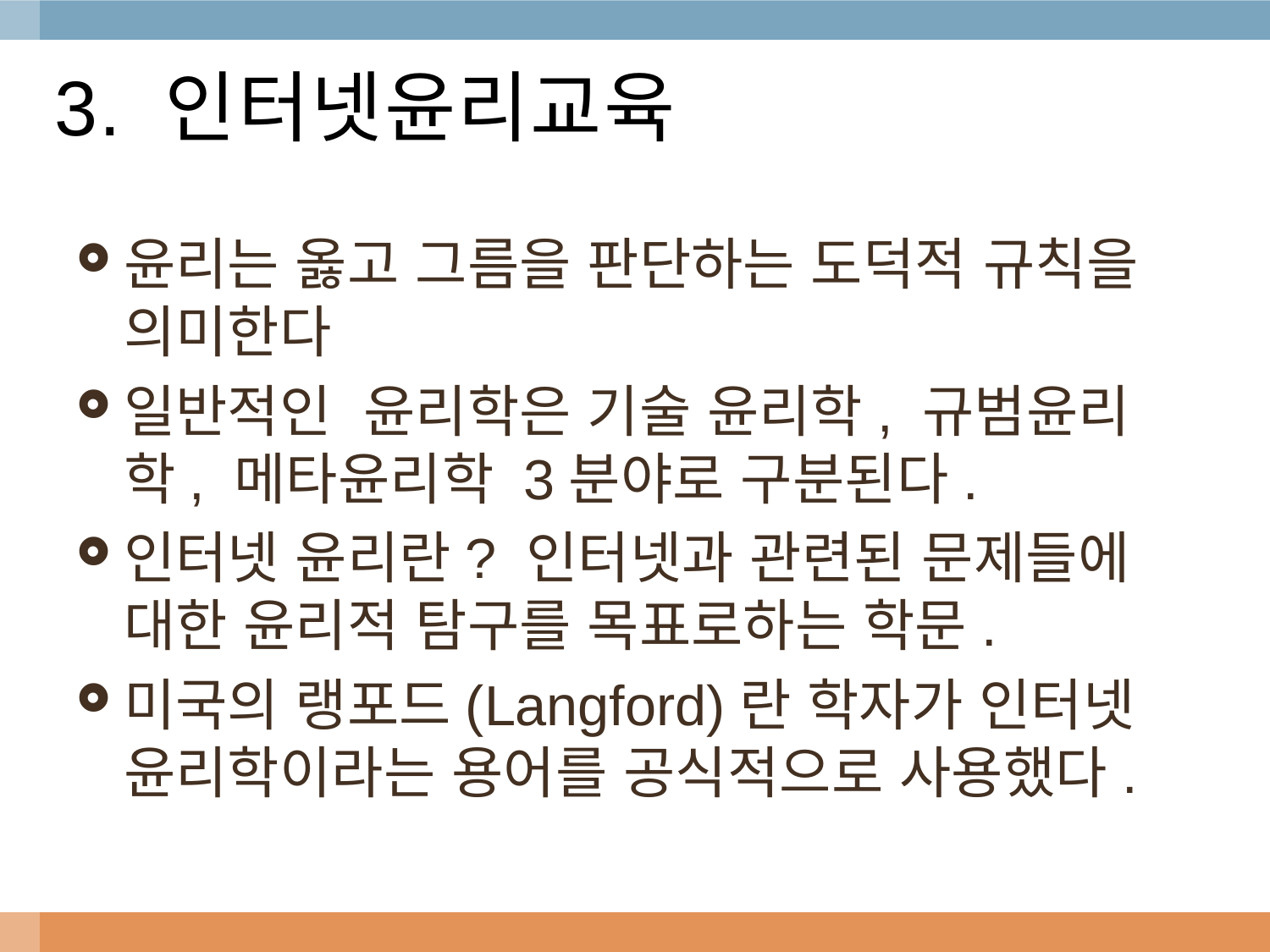

# 3. 인터넷윤리교육
윤리는 옳고 그름을 판단하는 도덕적 규칙을  의미한다
일반적인  윤리학은 기술 윤리학, 규범윤리학, 메타윤리학 3분야로 구분된다.
인터넷 윤리란? 인터넷과 관련된 문제들에 대한 윤리적 탐구를 목표로하는 학문.
미국의 랭포드(Langford)란 학자가 인터넷 윤리학이라는 용어를 공식적으로 사용했다.